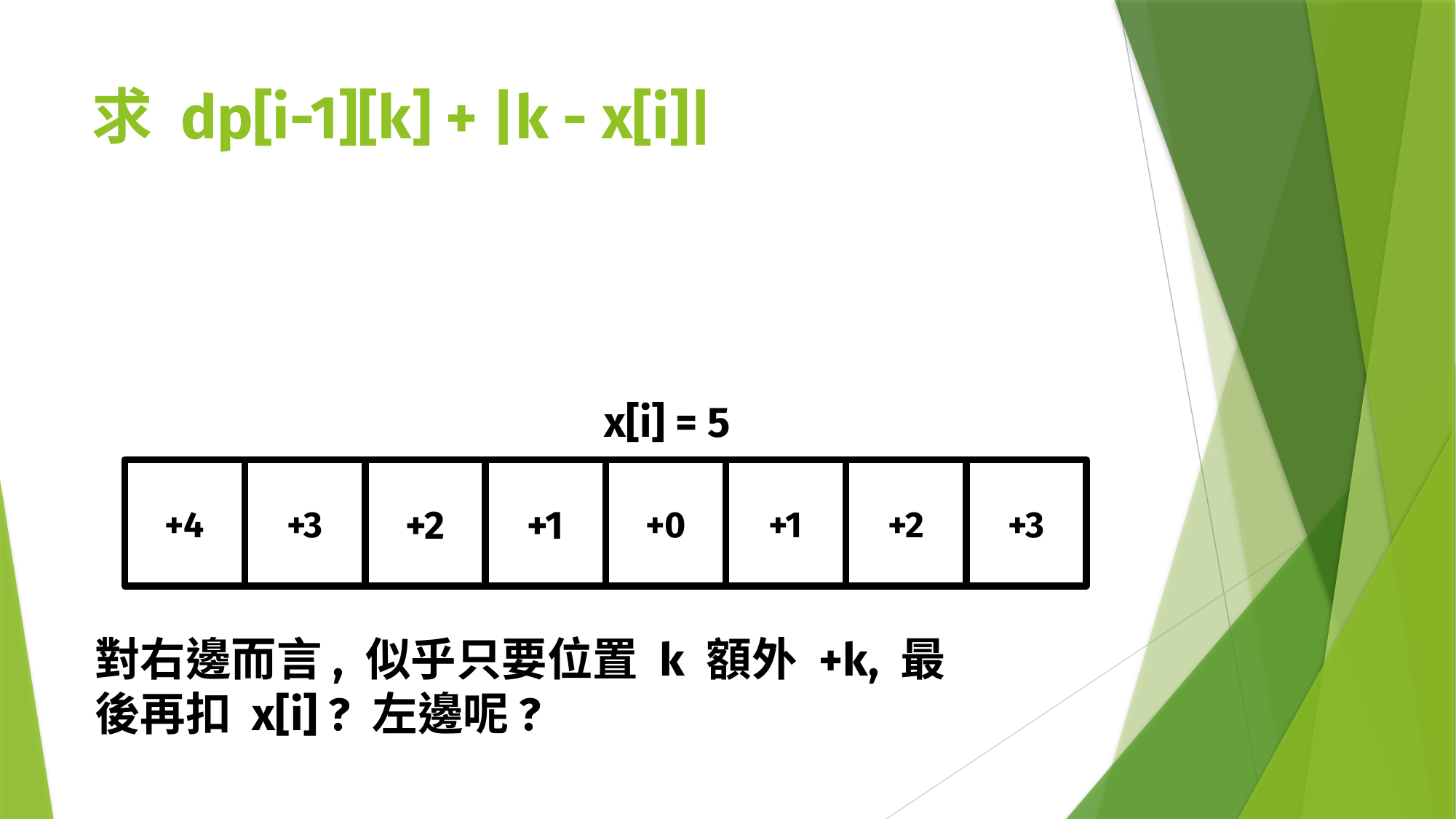

# 求 dp[i-1][k] + |k - x[i]|
x[i] = 5
+3
+1
+2
+1
+0
+3
+2
+4
對右邊而言, 似乎只要位置 k 額外 +k, 最後再扣 x[i] ? 左邊呢?